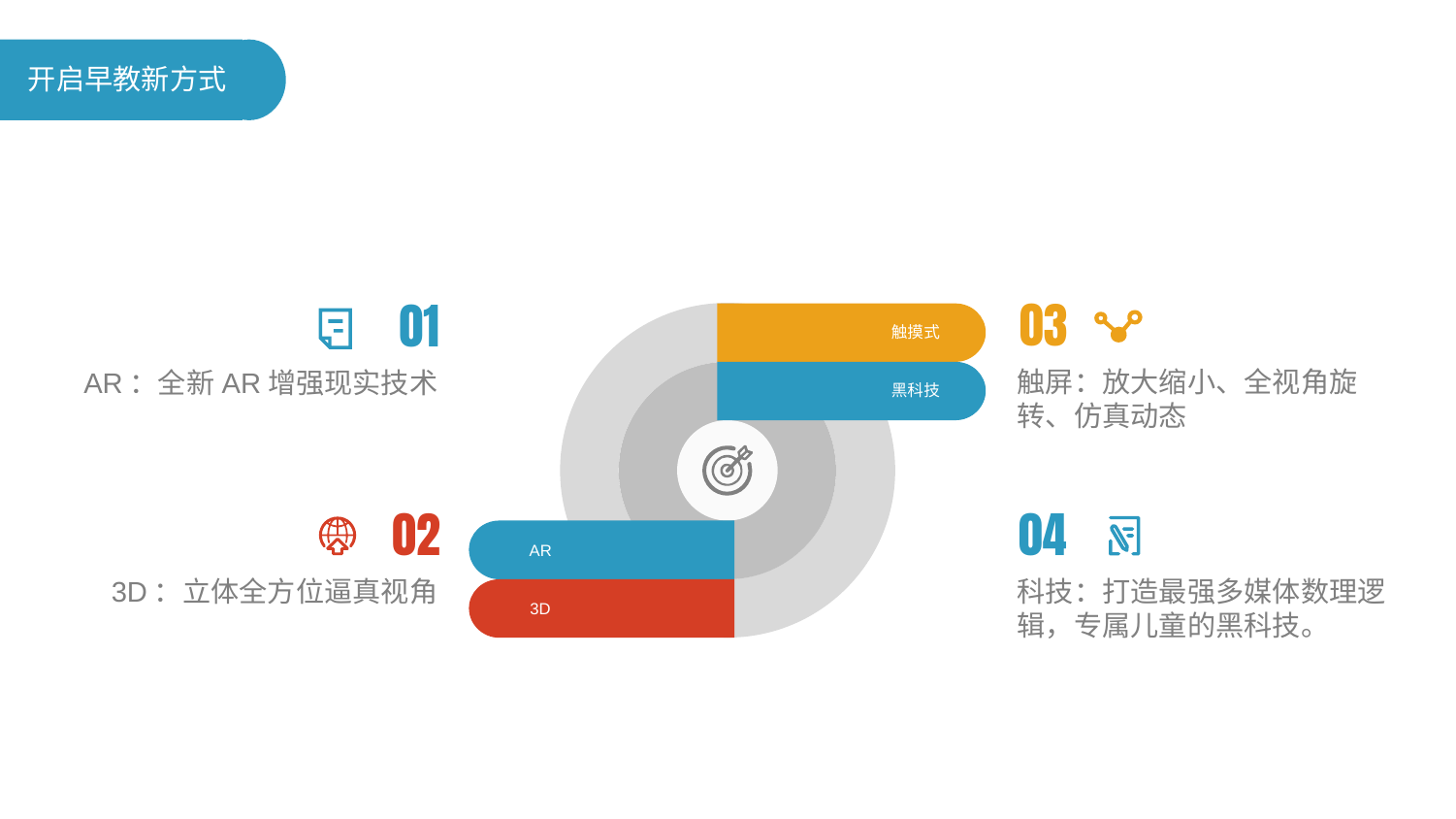

开启早教新方式
03
01

触摸式
触屏：放大缩小、全视角旋转、仿真动态
AR：全新AR增强现实技术
黑科技
02
04

AR
3D：立体全方位逼真视角
科技：打造最强多媒体数理逻辑，专属儿童的黑科技。
3D